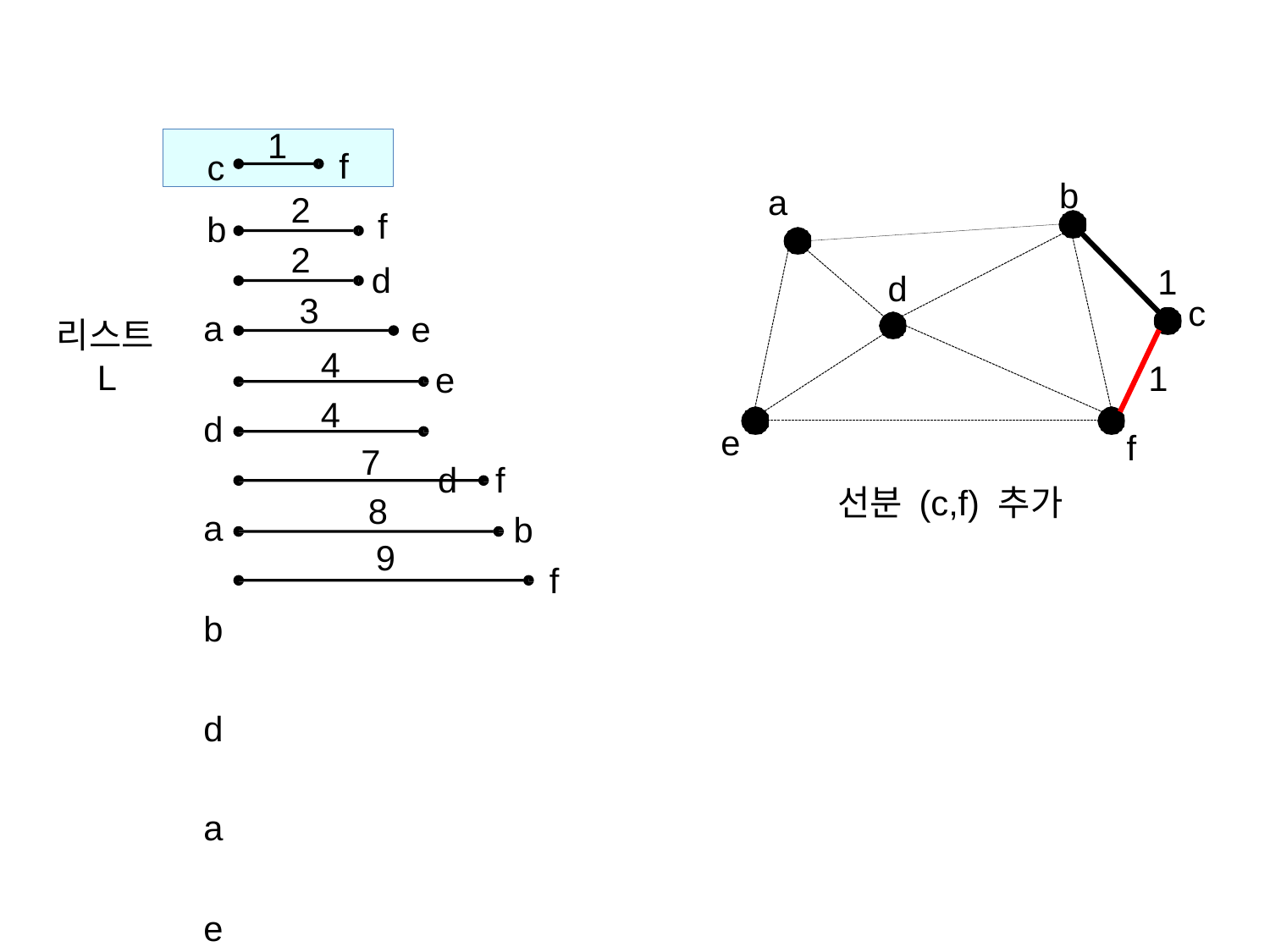

1

f
c

b
2
2
3
a
f
d
b  a  d  a  b  d  a  e

1
d

c
e

리스트
L

4
4

e  d
1

e

f

7
8
9
f

선분 (c,f) 추가
b

f